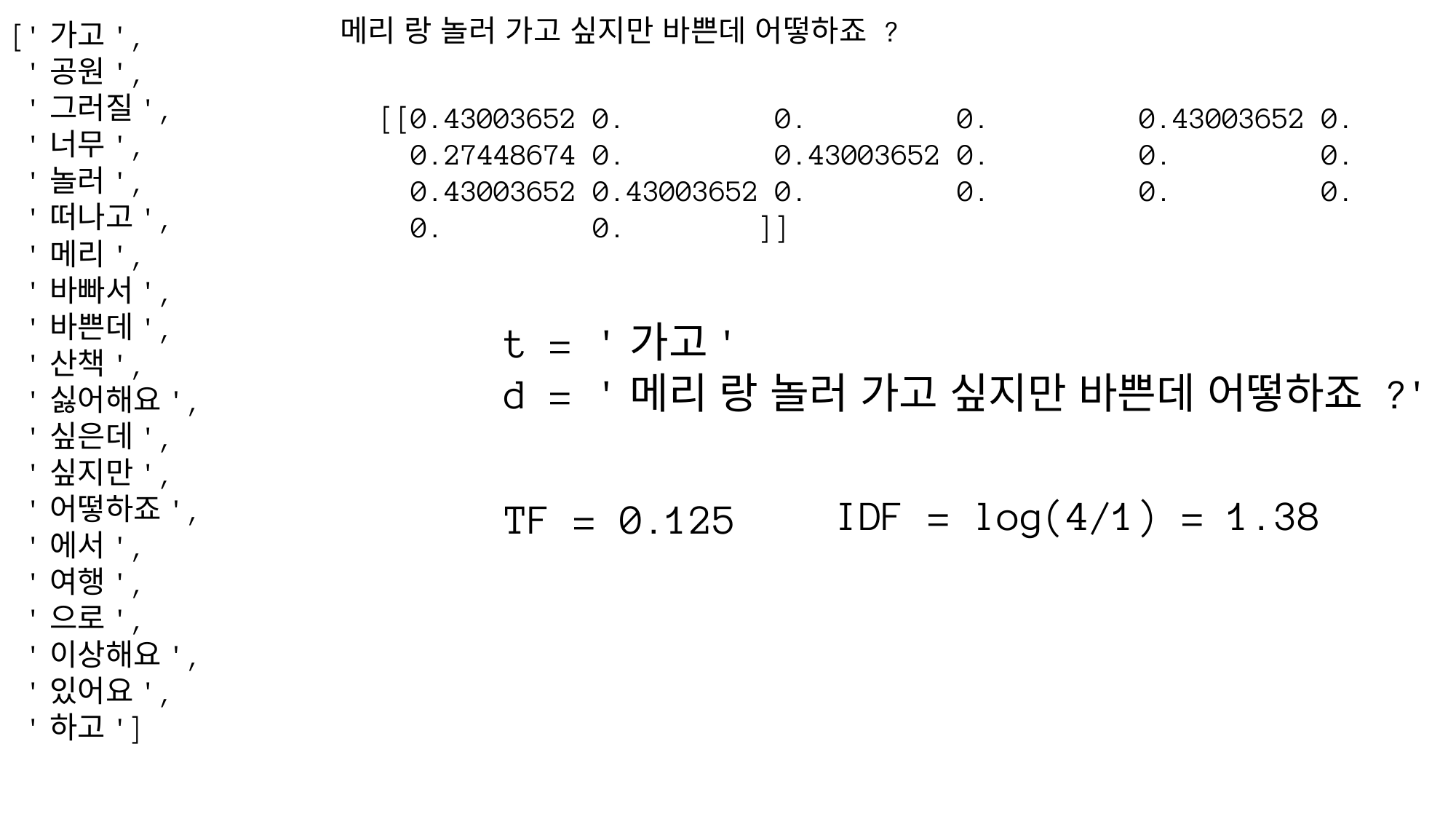

메리 랑 놀러 가고 싶지만 바쁜데 어떻하죠 ?
['가고',
 '공원',
 '그러질',
 '너무',
 '놀러',
 '떠나고',
 '메리',
 '바빠서',
 '바쁜데',
 '산책',
 '싫어해요',
 '싶은데',
 '싶지만',
 '어떻하죠',
 '에서',
 '여행',
 '으로',
 '이상해요',
 '있어요',
 '하고']
[[0.43003652 0.         0.         0.         0.43003652 0.
  0.27448674 0.         0.43003652 0.         0.         0.
  0.43003652 0.43003652 0.         0.         0.         0.
  0.         0.        ]]
t = '가고'
d = '메리 랑 놀러 가고 싶지만 바쁜데 어떻하죠 ?'
IDF = log(4/1) = 1.38
TF = 0.125